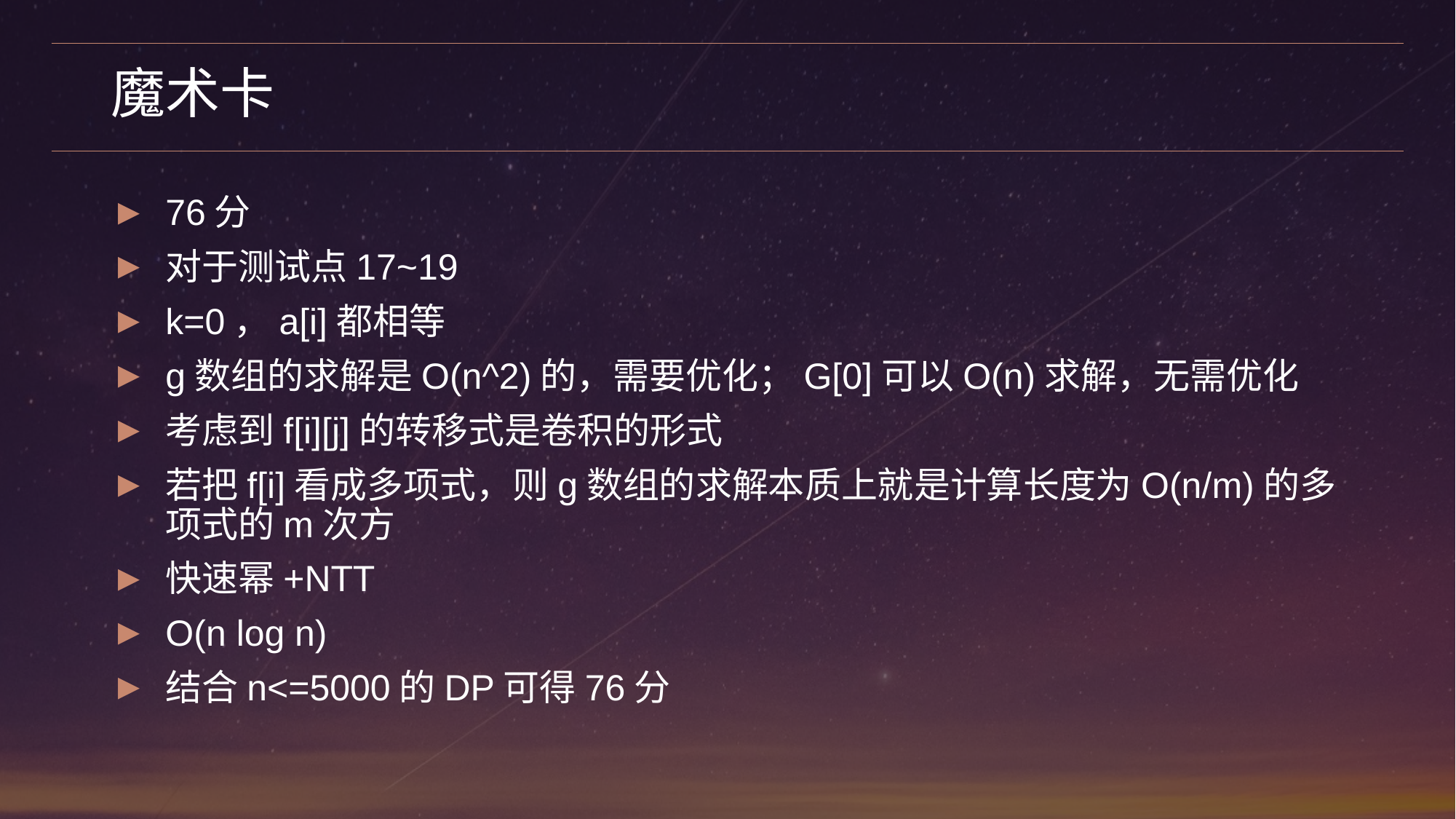

# 魔术卡
76分
对于测试点17~19
k=0，a[i]都相等
g数组的求解是O(n^2)的，需要优化；G[0]可以O(n)求解，无需优化
考虑到f[i][j]的转移式是卷积的形式
若把f[i]看成多项式，则g数组的求解本质上就是计算长度为O(n/m)的多项式的m次方
快速幂+NTT
O(n log n)
结合n<=5000的DP可得76分